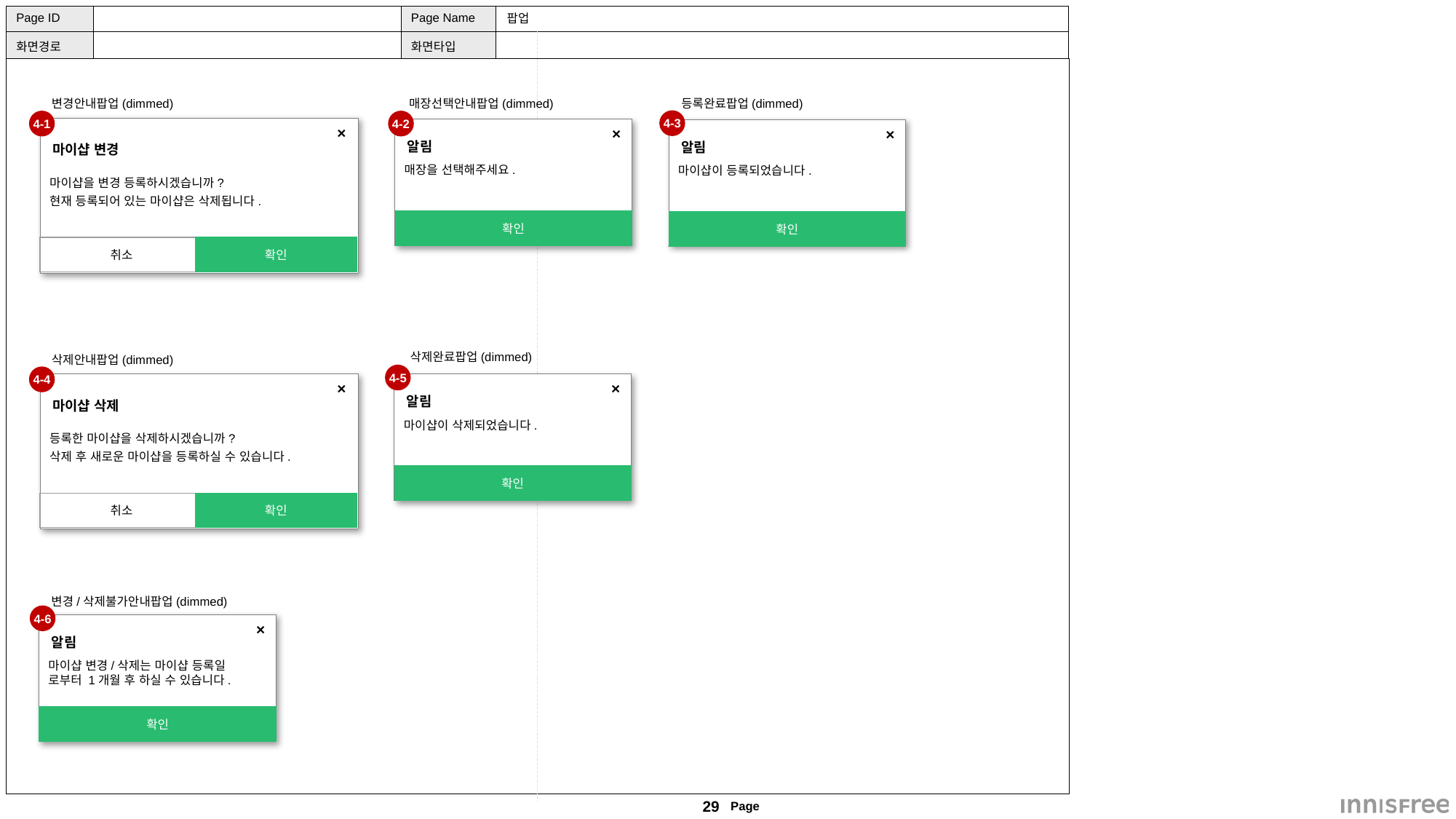

# 팝업
변경안내팝업(dimmed)
매장선택안내팝업(dimmed)
등록완료팝업(dimmed)
4-3
4-1
4-2
|  |
| --- |
×
|  |
| --- |
×
|  |
| --- |
×
알림
알림
마이샵 변경
매장을 선택해주세요.
마이샵이 등록되었습니다.

마이샵을 변경 등록하시겠습니까?
현재 등록되어 있는 마이샵은 삭제됩니다.
확인
확인
| 등록일 2024.05.23 |
| --- |
취소
확인
삭제완료팝업(dimmed)
삭제안내팝업(dimmed)
4-5
4-4
|  |
| --- |
×
|  |
| --- |
×
알림
마이샵 삭제
마이샵이 삭제되었습니다.

등록한 마이샵을 삭제하시겠습니까?
삭제 후 새로운 마이샵을 등록하실 수 있습니다.
확인
취소
확인
변경/삭제불가안내팝업(dimmed)
4-6
|  |
| --- |
×
알림
마이샵 변경/삭제는 마이샵 등록일
로부터 1개월 후 하실 수 있습니다.
확인